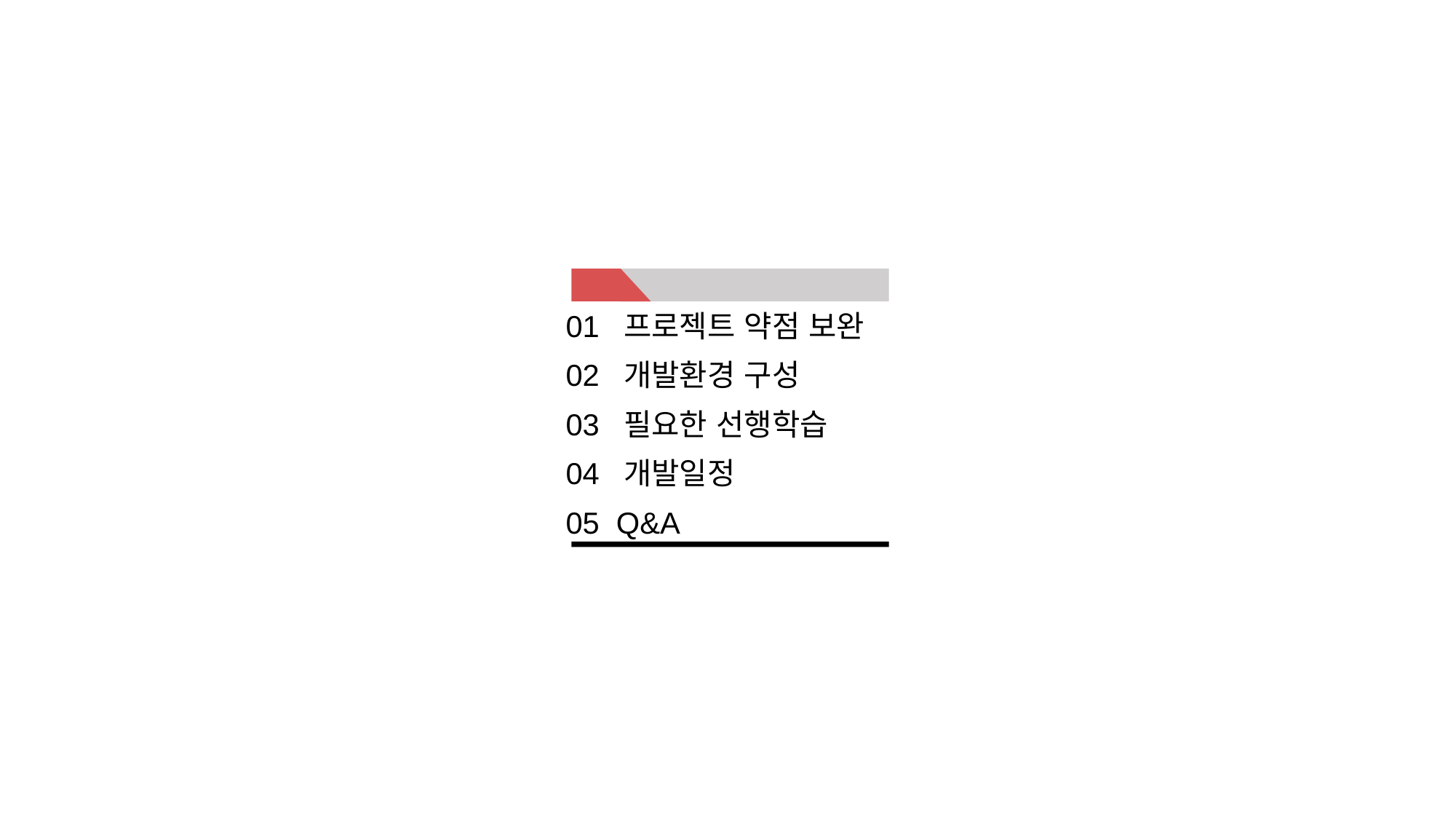

01  프로젝트 약점 보완

02  개발환경 구성

03  필요한 선행학습

04  개발일정

05  Q&A